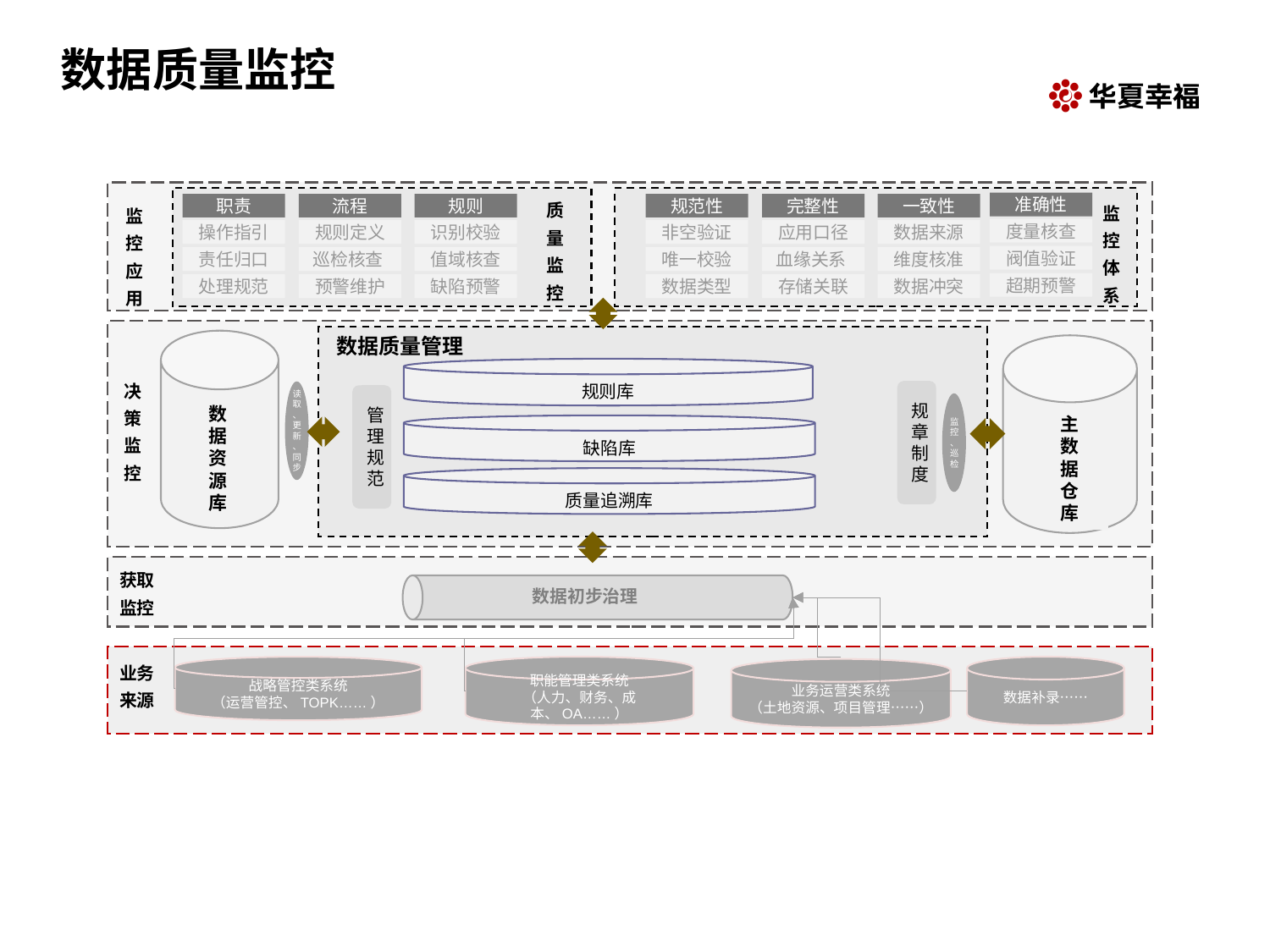

# 数据质量监控

质量监控

职责
流程
规则
操作指引
规则定义
识别校验
责任归口
巡检核查
值域核查
处理规范
预警维护
缺陷预警

监控体系
监控应用
准确性
规范性
完整性
一致性
度量核查
非空验证
应用口径
数据来源
阀值验证
唯一校验
血缘关系
维度核准
超期预警
数据类型
存储关联
数据冲突

数据质量管理

数据资源库

主数据仓库
规则库
决策监控
规章制度
读取、更新、同步
管理规范
监控、巡检
缺陷库

质量追溯库

获取监控

数据初步治理

业务来源
战略管控类系统
（运营管控、TOPK……）
职能管理类系统
（人力、财务、成本、OA……）
数据补录……
业务运营类系统
（土地资源、项目管理……）